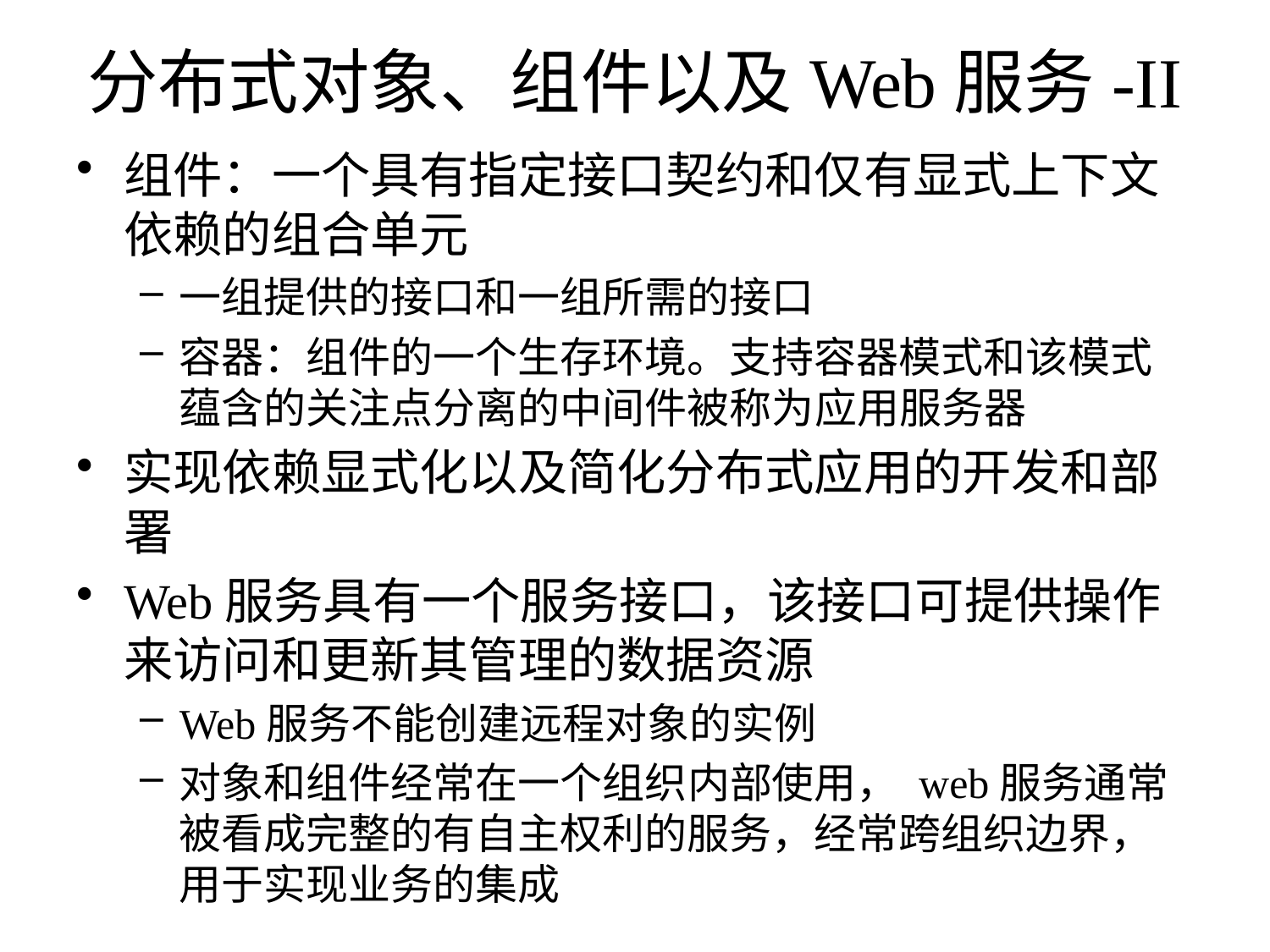

# 分布式对象、组件以及Web服务-II
组件：一个具有指定接口契约和仅有显式上下文依赖的组合单元
一组提供的接口和一组所需的接口
容器：组件的一个生存环境。支持容器模式和该模式蕴含的关注点分离的中间件被称为应用服务器
实现依赖显式化以及简化分布式应用的开发和部署
Web服务具有一个服务接口，该接口可提供操作来访问和更新其管理的数据资源
Web服务不能创建远程对象的实例
对象和组件经常在一个组织内部使用， web服务通常被看成完整的有自主权利的服务，经常跨组织边界，用于实现业务的集成